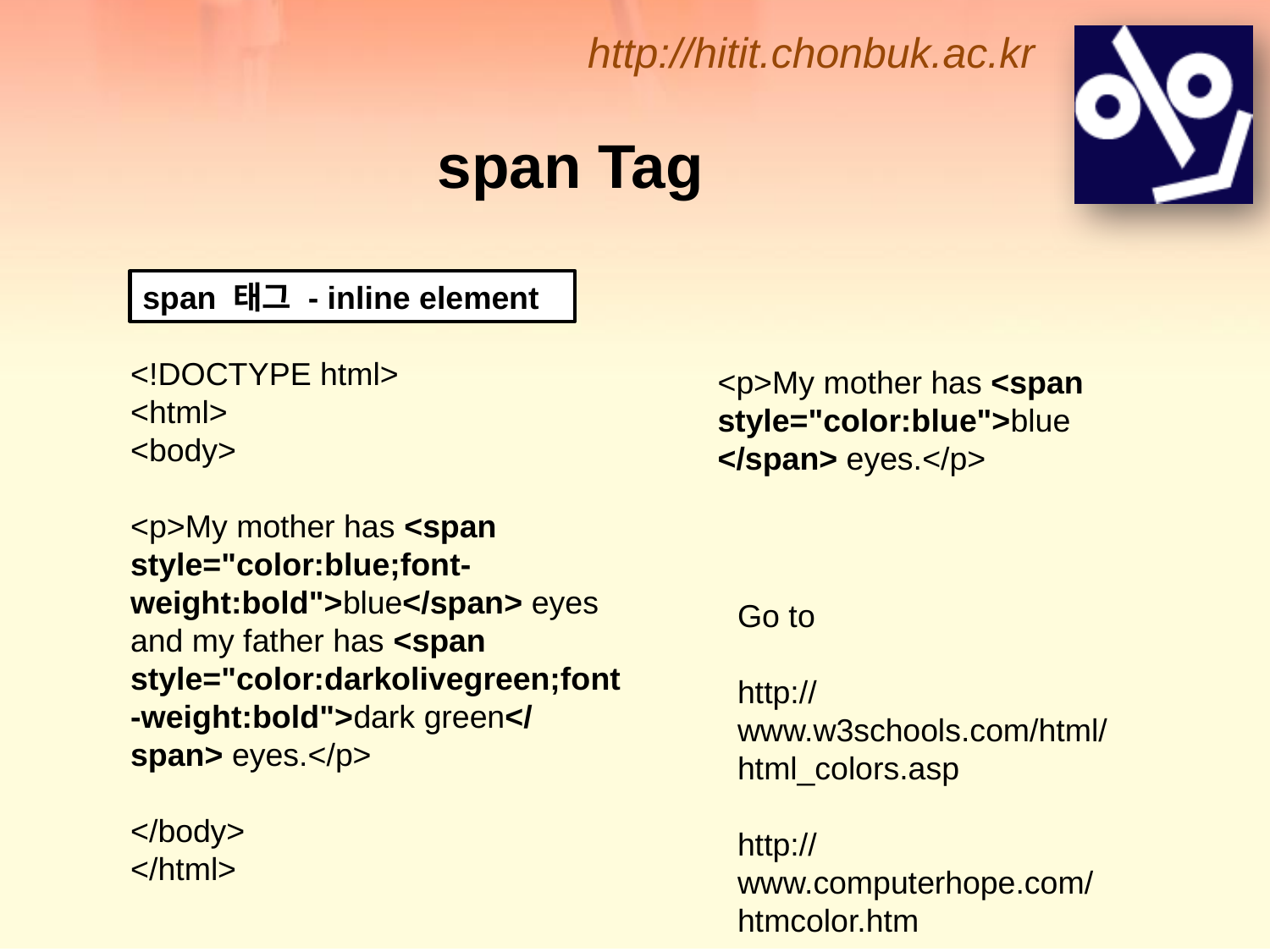

span Tag
span 태그 - inline element
<!DOCTYPE html>
<html>
<body>

<p>My mother has <span style="color:blue;font-weight:bold">blue</span> eyes and my father has <span style="color:darkolivegreen;font-weight:bold">dark green</span> eyes.</p>

</body>
</html>
<p>My mother has <span style="color:blue">blue
</span> eyes.</p>
Go to

http://www.w3schools.com/html/html_colors.asp

http://www.computerhope.com/htmcolor.htm